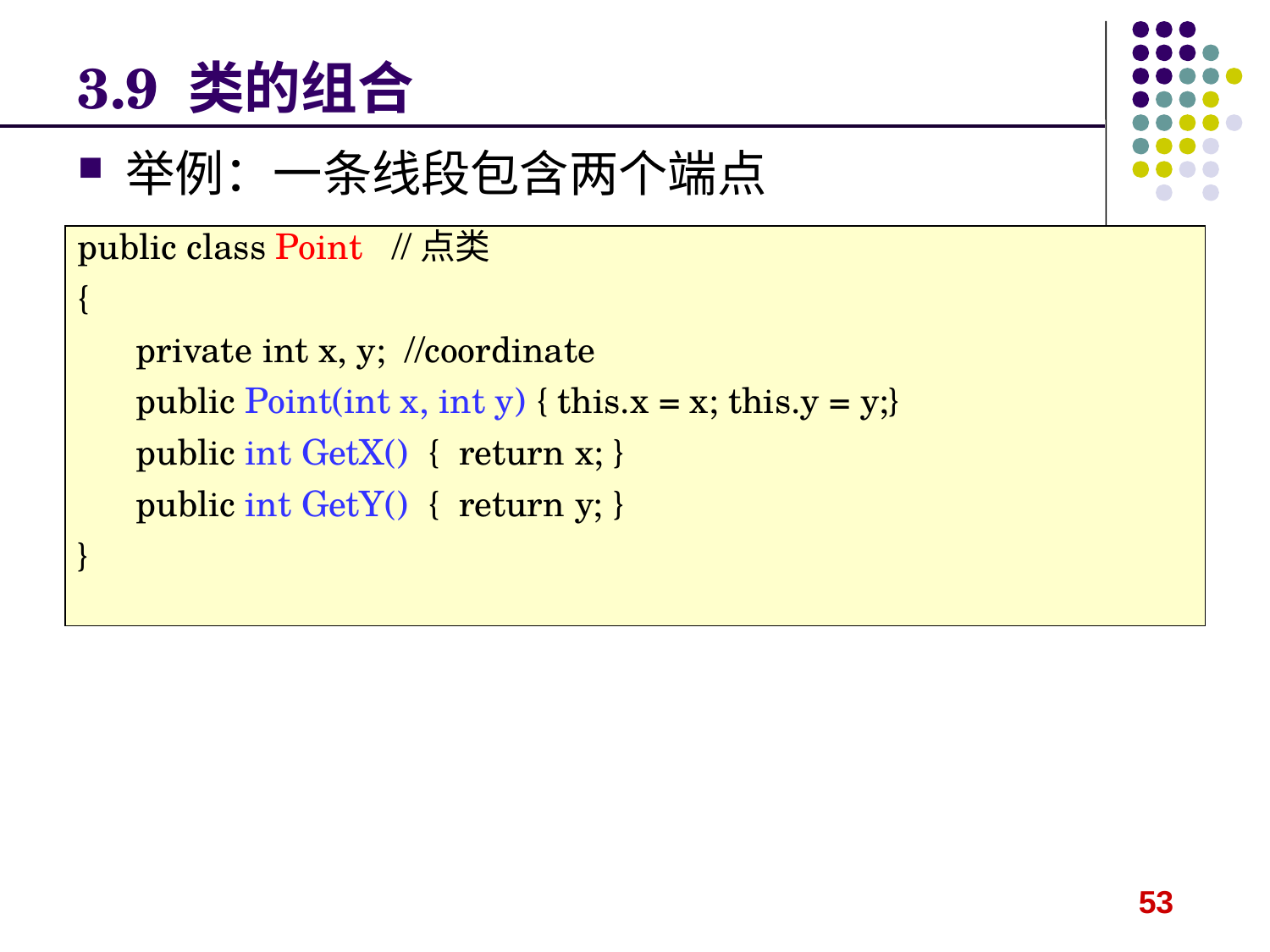

# 3.9 类的组合
举例：一条线段包含两个端点
public class Point   //点类
{
      private int x, y;  //coordinate
      public Point(int x, int y) { this.x = x; this.y = y;}
      public int GetX()  {  return x; }
      public int GetY()  {  return y; }
}